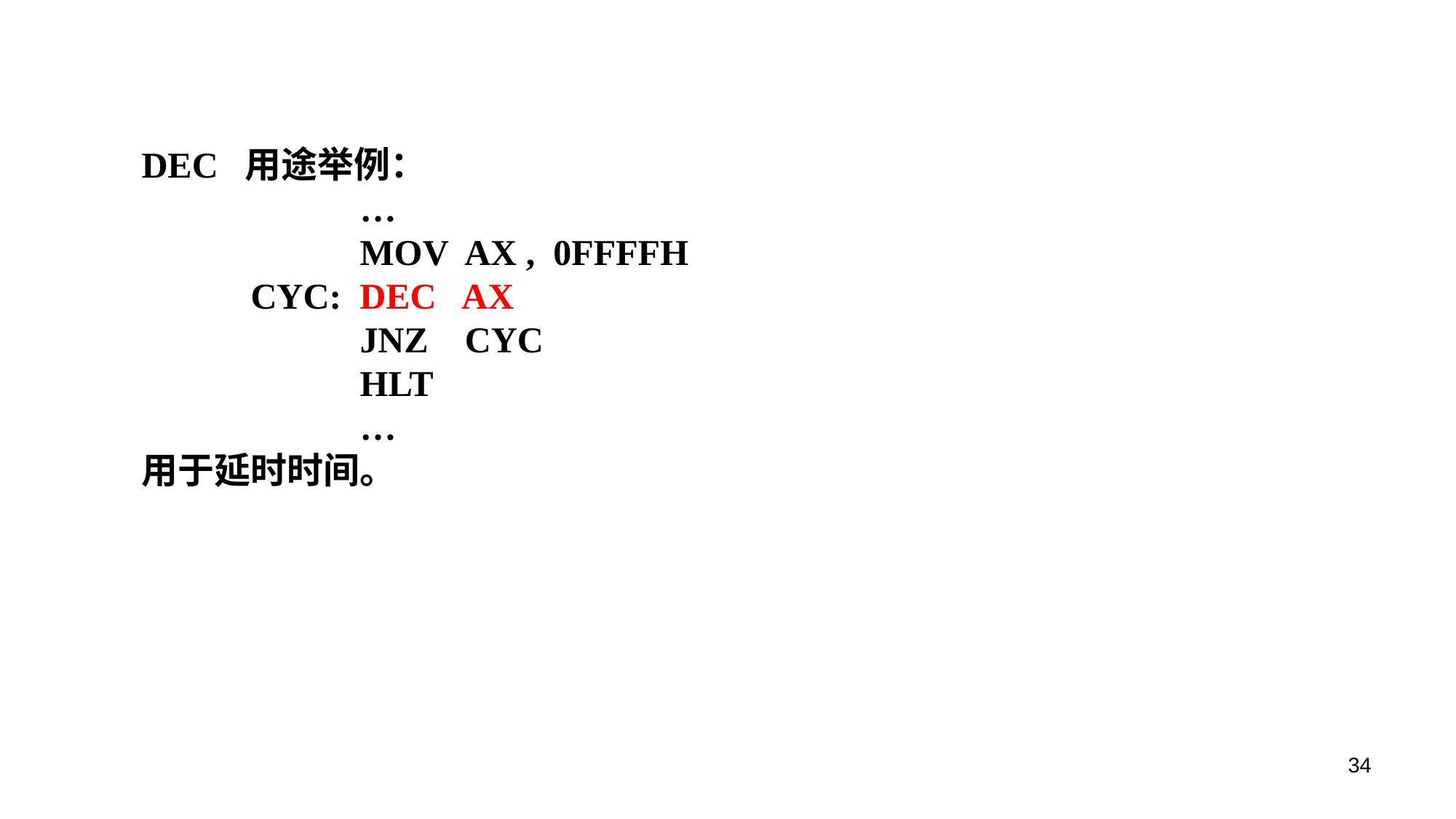

DEC  用途举例：
		…
		MOV  AX ,  0FFFFH
	CYC:  DEC   AX
		JNZ    CYC
		HLT
		…
用于延时时间。
34